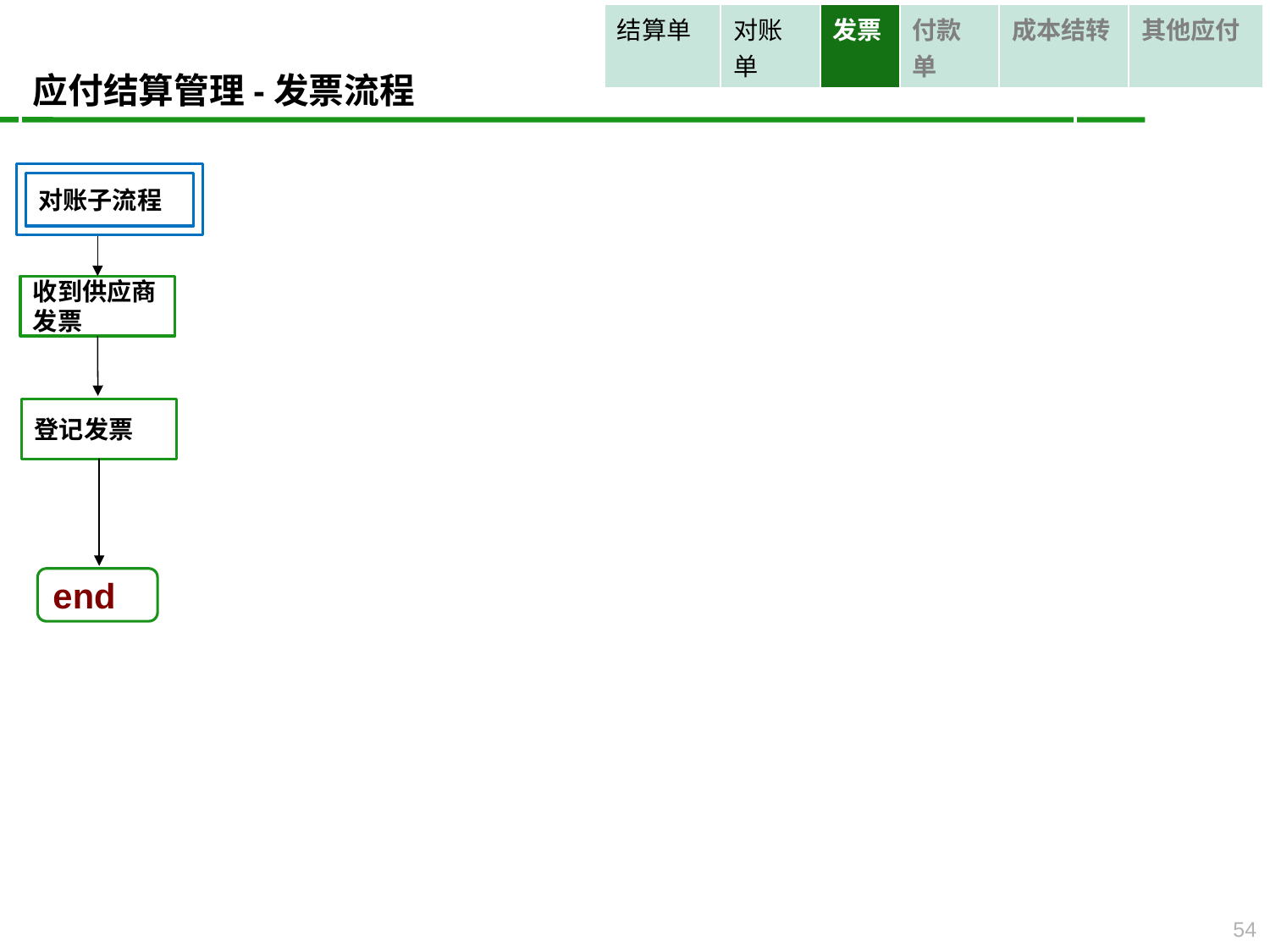

| 结算单 | 对账单 | 发票 | 付款单 | 成本结转 | 其他应付 |
| --- | --- | --- | --- | --- | --- |
应付结算管理-发票流程
对账子流程
收到供应商
发票
登记发票
end
54